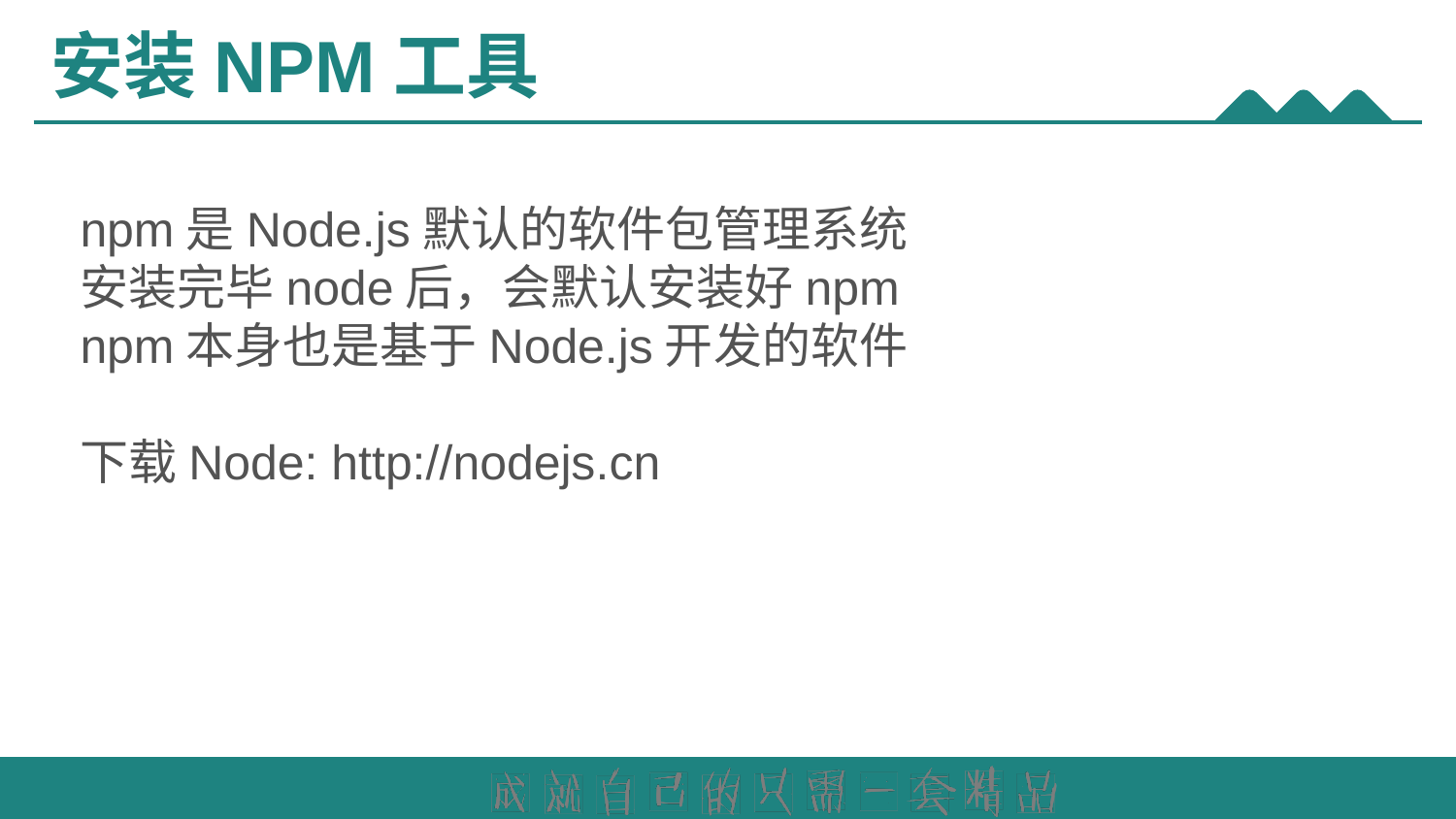

# 安装NPM工具
npm是Node.js默认的软件包管理系统
安装完毕node后，会默认安装好npm
npm本身也是基于Node.js开发的软件

下载Node: http://nodejs.cn